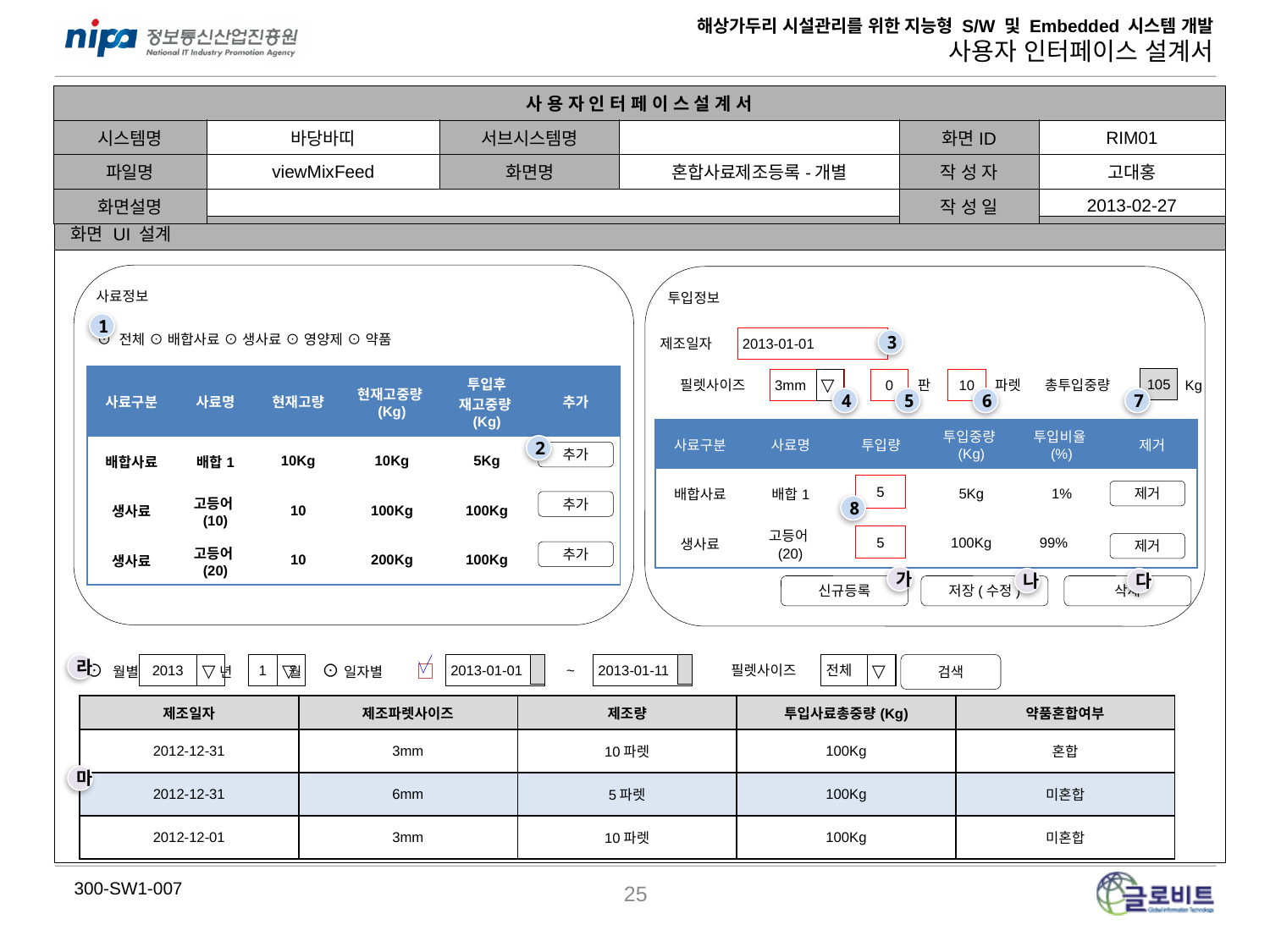

| 사 용 자 인 터 페 이 스 설 계 서 |  |  |  |  |  |
| --- | --- | --- | --- | --- | --- |
| 시스템명 | 바당바띠 | 서브시스템명 |  | 화면ID | RIM01 |
| 파일명 | viewMixFeed | 화면명 | 혼합사료제조등록-개별 | 작 성 자 | 고대홍 |
| 화면설명 |  |  |  | 작 성 일 | 2013-02-27 |
| 화면 UI 설계 |
| --- |
|  |
사료정보
투입정보
1
⊙ 전체 ⊙ 배합사료 ⊙ 생사료 ⊙ 영양제 ⊙ 약품
제조일자
2013-01-01
3
| 사료구분 | 사료명 | 현재고량 | 현재고중량(Kg) | 투입후 재고중량(Kg) | 추가 |
| --- | --- | --- | --- | --- | --- |
| 배합사료 | 배합1 | 10Kg | 10Kg | 5Kg |  |
| 생사료 | 고등어(10) | 10 | 100Kg | 100Kg |  |
| 생사료 | 고등어(20) | 10 | 200Kg | 100Kg |  |
105
필렛사이즈
판
파렛
총투입중량
3mm
▽
0
10
Kg
4
5
6
7
| 사료구분 | 사료명 | 투입량 | 투입중량(Kg) | 투입비율(%) | 제거 |
| --- | --- | --- | --- | --- | --- |
| 배합사료 | 배합1 |  | 5Kg | 1% |  |
| 생사료 | 고등어(20) |  | 100Kg | 99% |  |
2
추가
5
제거
추가
8
5
제거
추가
가
나
다
신규등록
저장(수정)
삭제
▽
라
▽
~
검색
⊙ 월별                    년              월     ⊙ 일자별
2013

필렛사이즈
1
2013-01-01

2013-01-11

전체
▽
| 제조일자 | 제조파렛사이즈 | 제조량 | 투입사료총중량(Kg) | 약품혼합여부 |
| --- | --- | --- | --- | --- |
| 2012-12-31 | 3mm | 10파렛 | 100Kg | 혼합 |
| 2012-12-31 | 6mm | 5파렛 | 100Kg | 미혼합 |
| 2012-12-01 | 3mm | 10파렛 | 100Kg | 미혼합 |
마